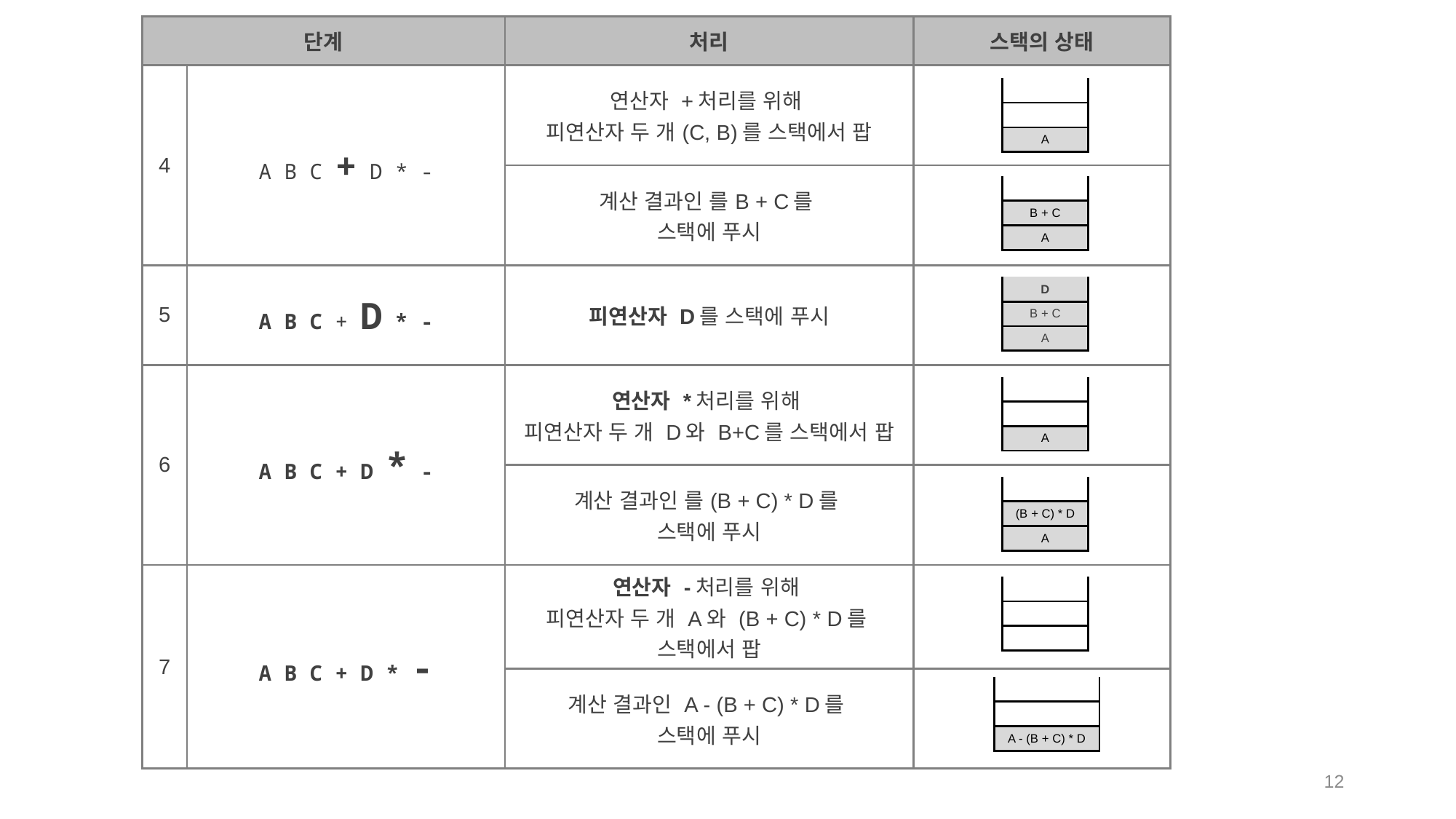

| 단계 |  | 처리 | 스택의 상태 |
| --- | --- | --- | --- |
| 4 | A B C + D \* - | 연산자 +처리를 위해 피연산자 두 개(C, B)를 스택에서 팝 |  |
|  |  | 계산 결과인 를B + C를 스택에 푸시 |  |
| c |
| --- |
|  |
| A |
|  |
| --- |
| B + C |
| A |
| 5 | A B C + D \* - | 피연산자 D를 스택에 푸시 |  |
| --- | --- | --- | --- |
| D |
| --- |
| B + C |
| A |
| 6 | A B C + D \* - | 연산자 \*처리를 위해 피연산자 두 개 D와 B+C를 스택에서 팝 |  |
| --- | --- | --- | --- |
|  |  | 계산 결과인 를(B + C) \* D를 스택에 푸시 |  |
| c |
| --- |
|  |
| A |
|  |
| --- |
| (B + C) \* D |
| A |
| 7 | A B C + D \* - | 연산자 -처리를 위해 피연산자 두 개 A와 (B + C) \* D를 스택에서 팝 |  |
| --- | --- | --- | --- |
|  |  | 계산 결과인 A - (B + C) \* D를 스택에 푸시 |  |
| c |
| --- |
|  |
|  |
| c |
| --- |
|  |
| A - (B + C) \* D |
12